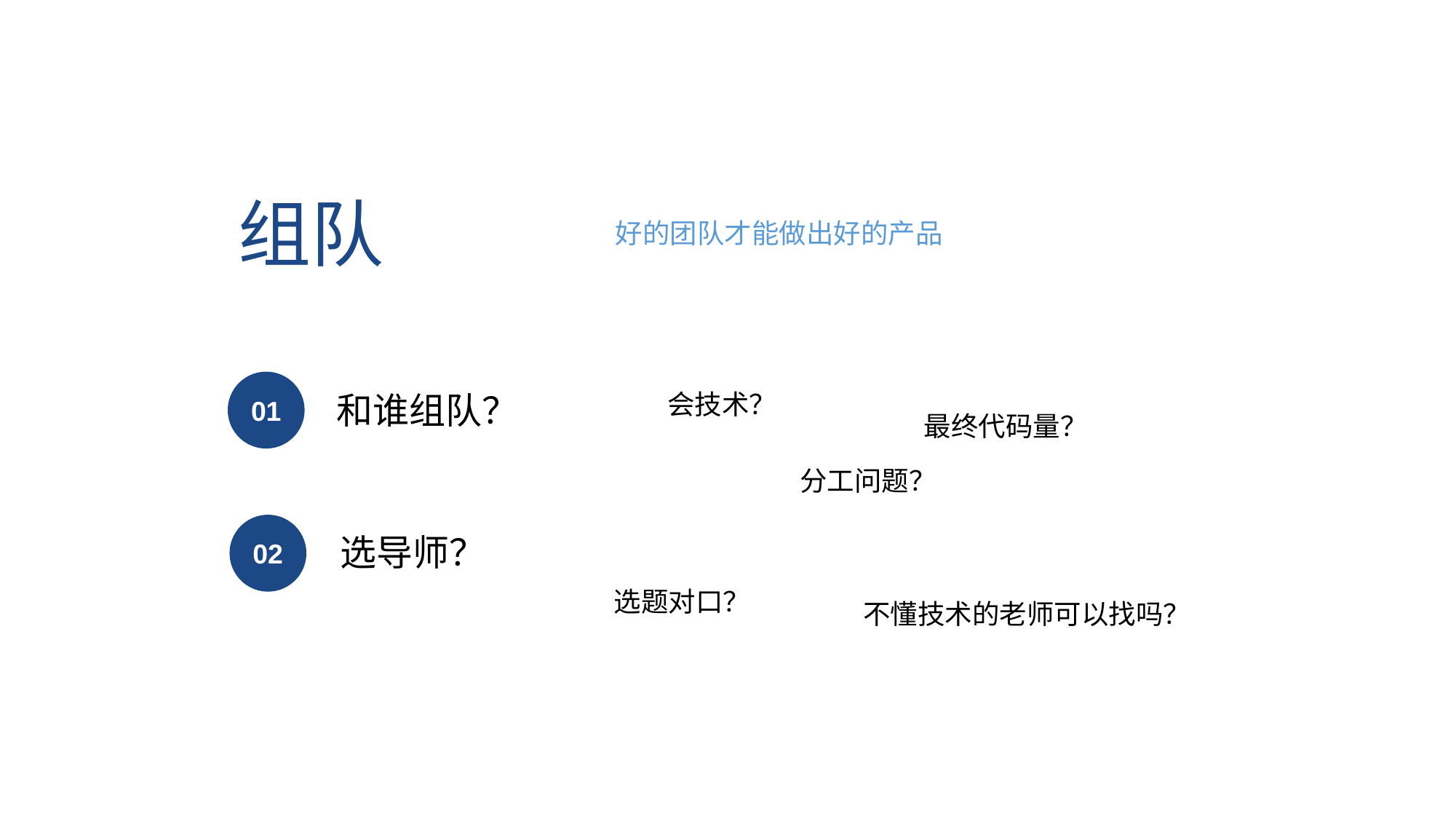

组队
好的团队才能做出好的产品
01
和谁组队？
会技术？
最终代码量？
分工问题？
02
选导师？
选题对口？
不懂技术的老师可以找吗？